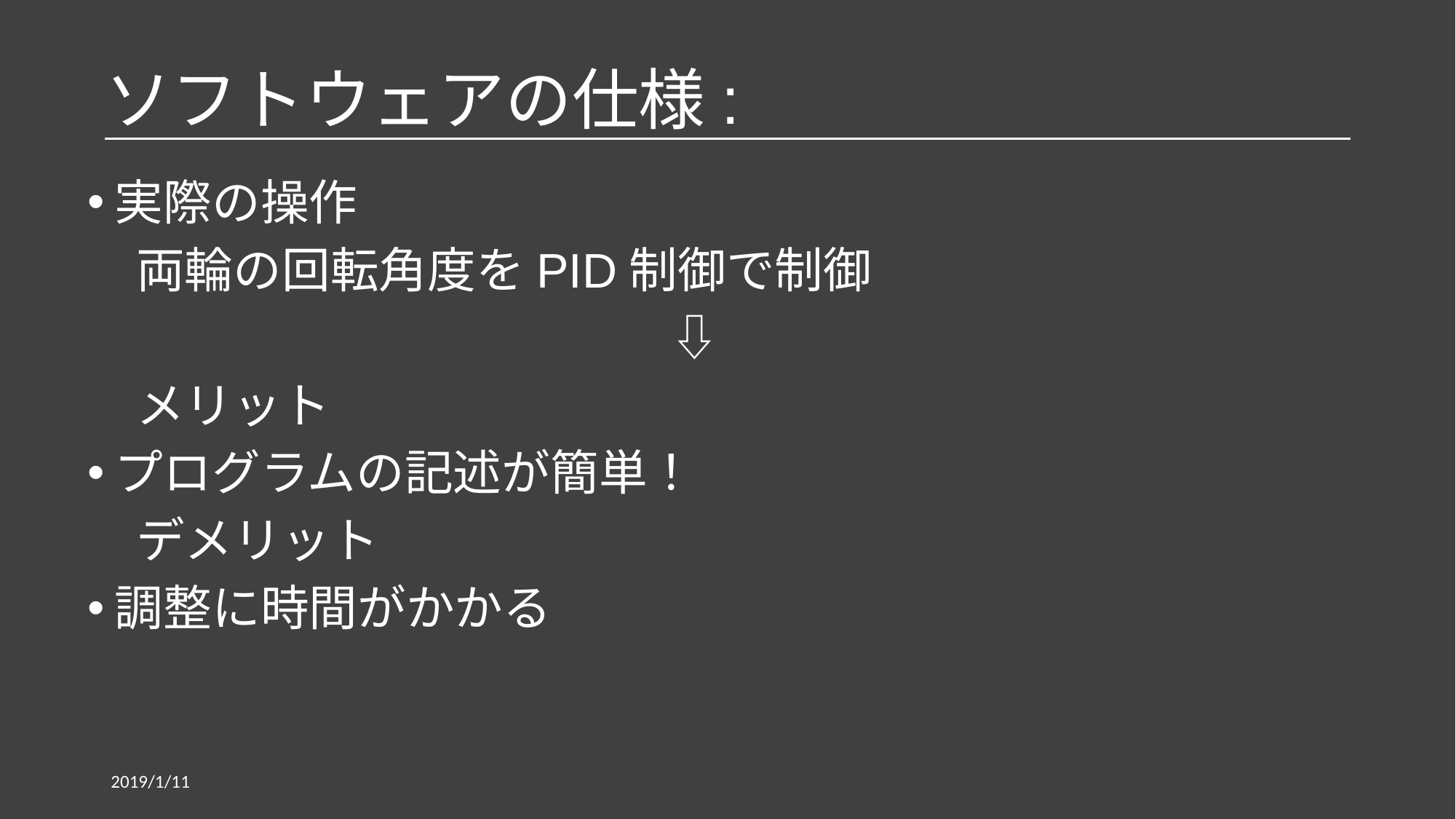

# ソフトウェアの仕様:
実際の操作
　両輪の回転角度をPID制御で制御
　　　　　　　　　　　　⇩
　メリット
プログラムの記述が簡単！
　デメリット
調整に時間がかかる

2019/1/11